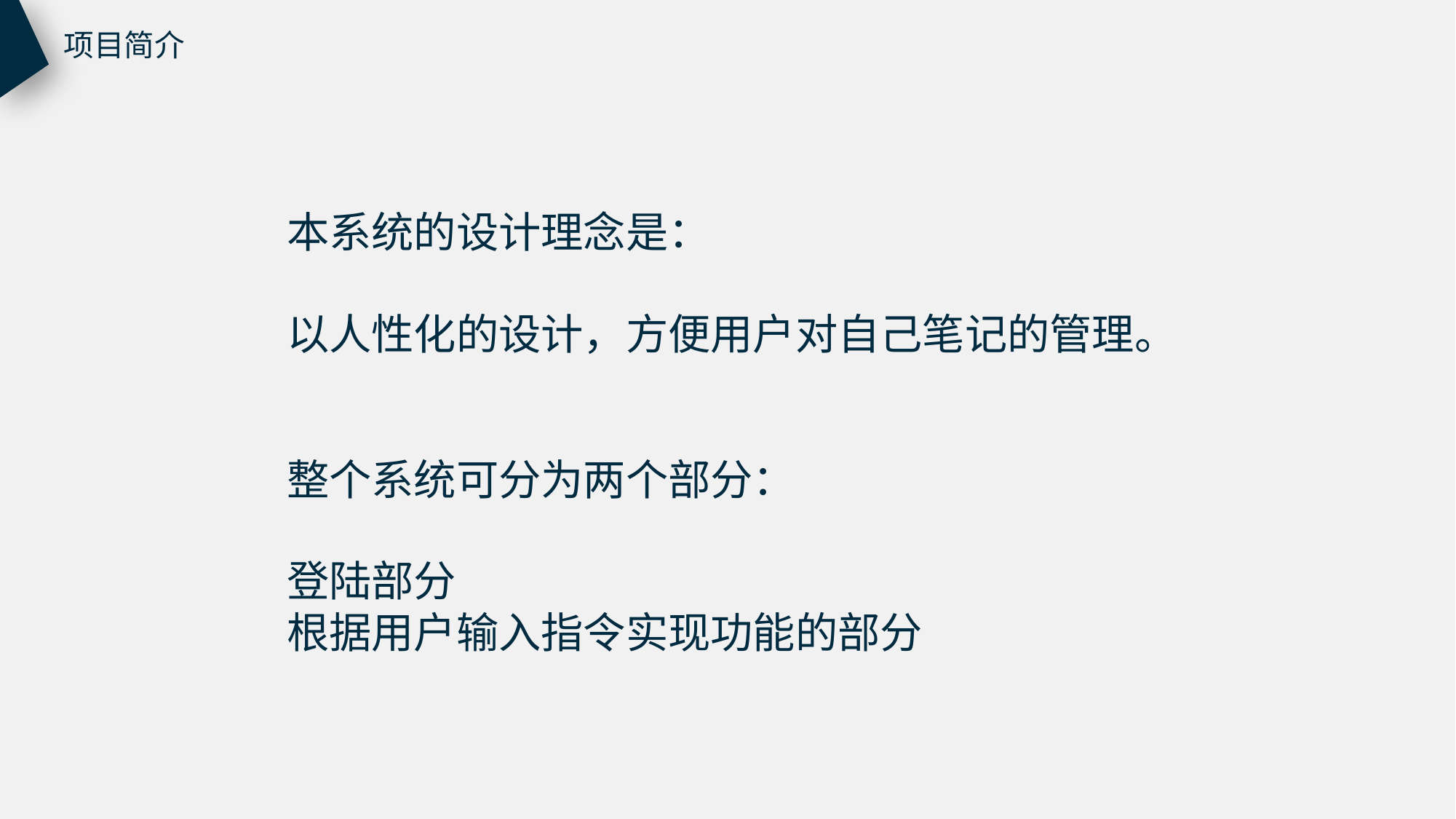

项目简介
本系统的设计理念是：

以人性化的设计，方便用户对自己笔记的管理。
整个系统可分为两个部分：

登陆部分
根据用户输入指令实现功能的部分